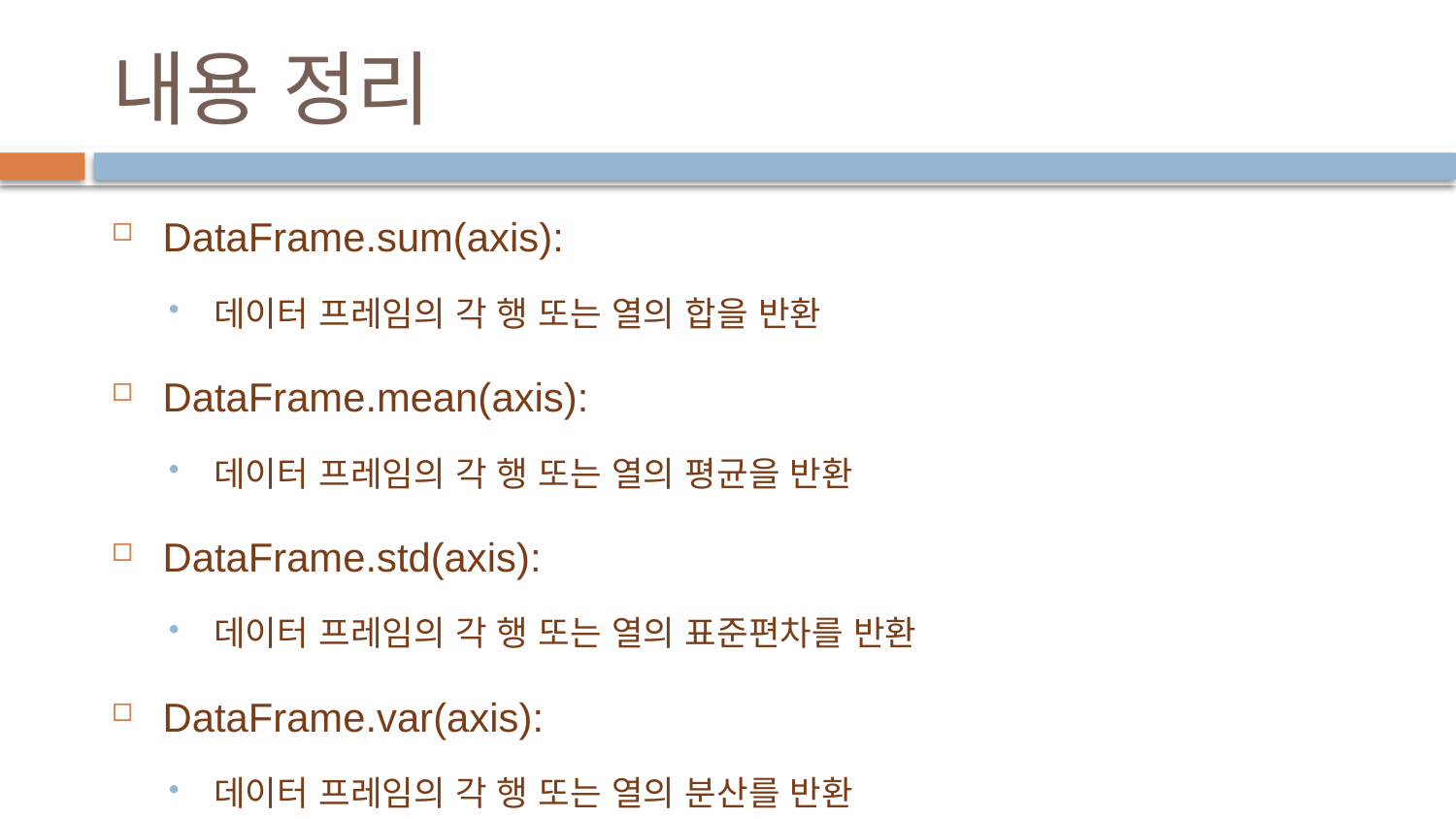

# 내용 정리
DataFrame.sum(axis):
데이터 프레임의 각 행 또는 열의 합을 반환
DataFrame.mean(axis):
데이터 프레임의 각 행 또는 열의 평균을 반환
DataFrame.std(axis):
데이터 프레임의 각 행 또는 열의 표준편차를 반환
DataFrame.var(axis):
데이터 프레임의 각 행 또는 열의 분산를 반환